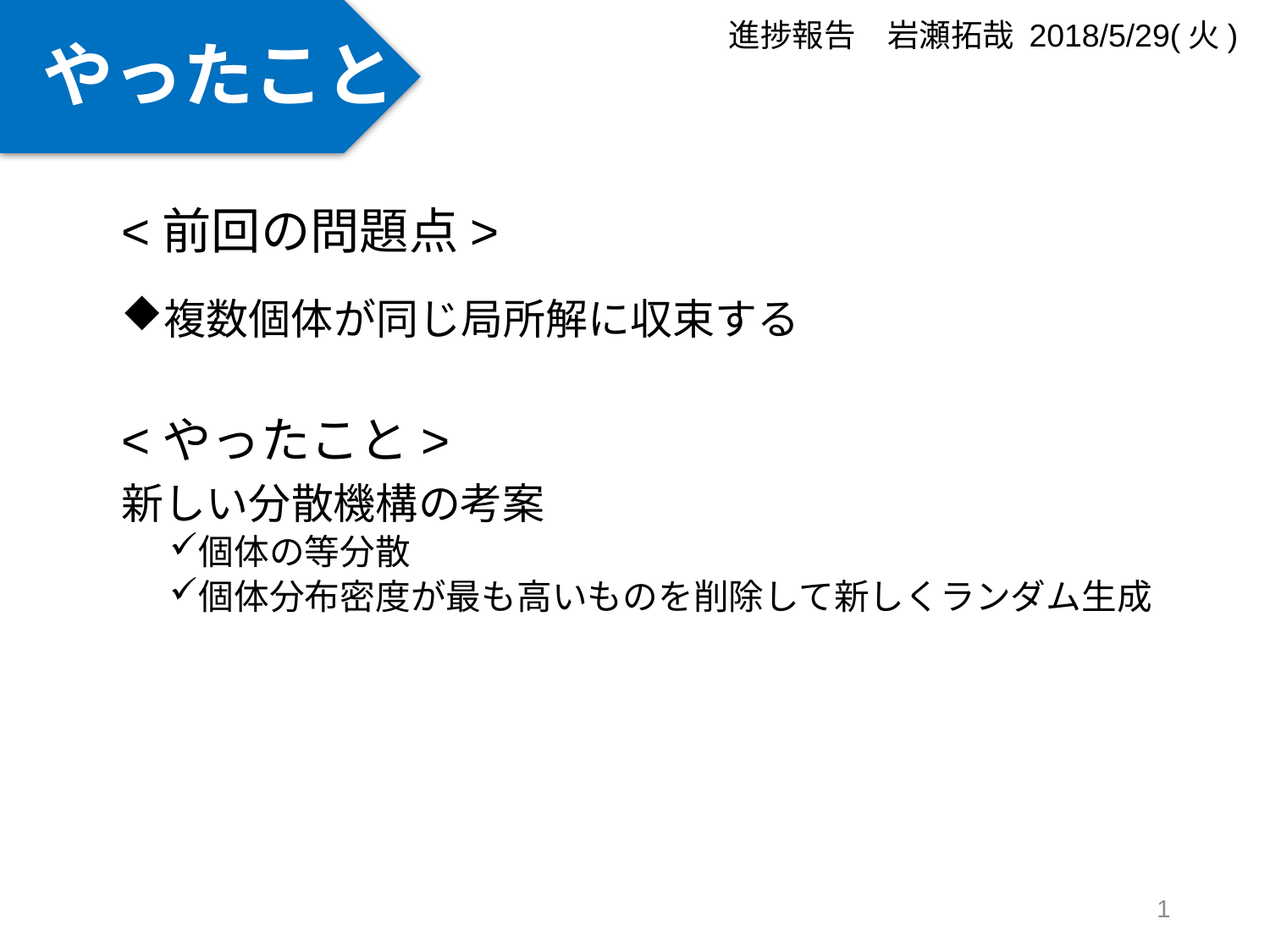

やったこと
進捗報告　岩瀬拓哉 2018/5/29(火)
#
<前回の問題点>
複数個体が同じ局所解に収束する

<やったこと>
新しい分散機構の考案
個体の等分散
個体分布密度が最も高いものを削除して新しくランダム生成

1